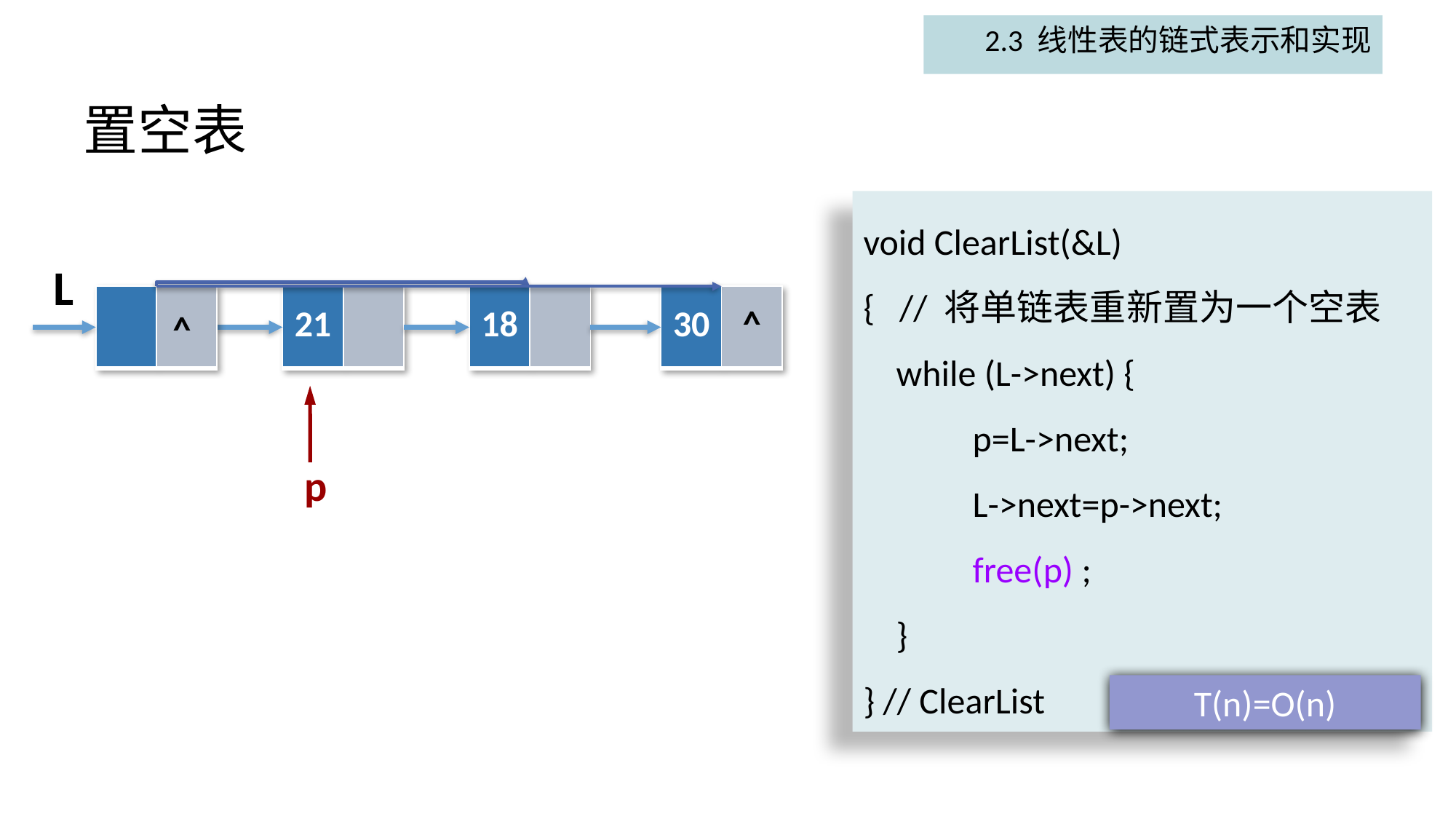

2.3 线性表的链式表示和实现

# 置空表
void ClearList(&L)
{   // 将单链表重新置为一个空表
    while (L->next) {
	p=L->next;
	L->next=p->next;
	free(p) ;
    }
} // ClearList
L
|  |  |
| --- | --- |
| 18 |  |
| --- | --- |
| 30 | ^ |
| --- | --- |
| 21 |  |
| --- | --- |
^

p
T(n)=O(n)